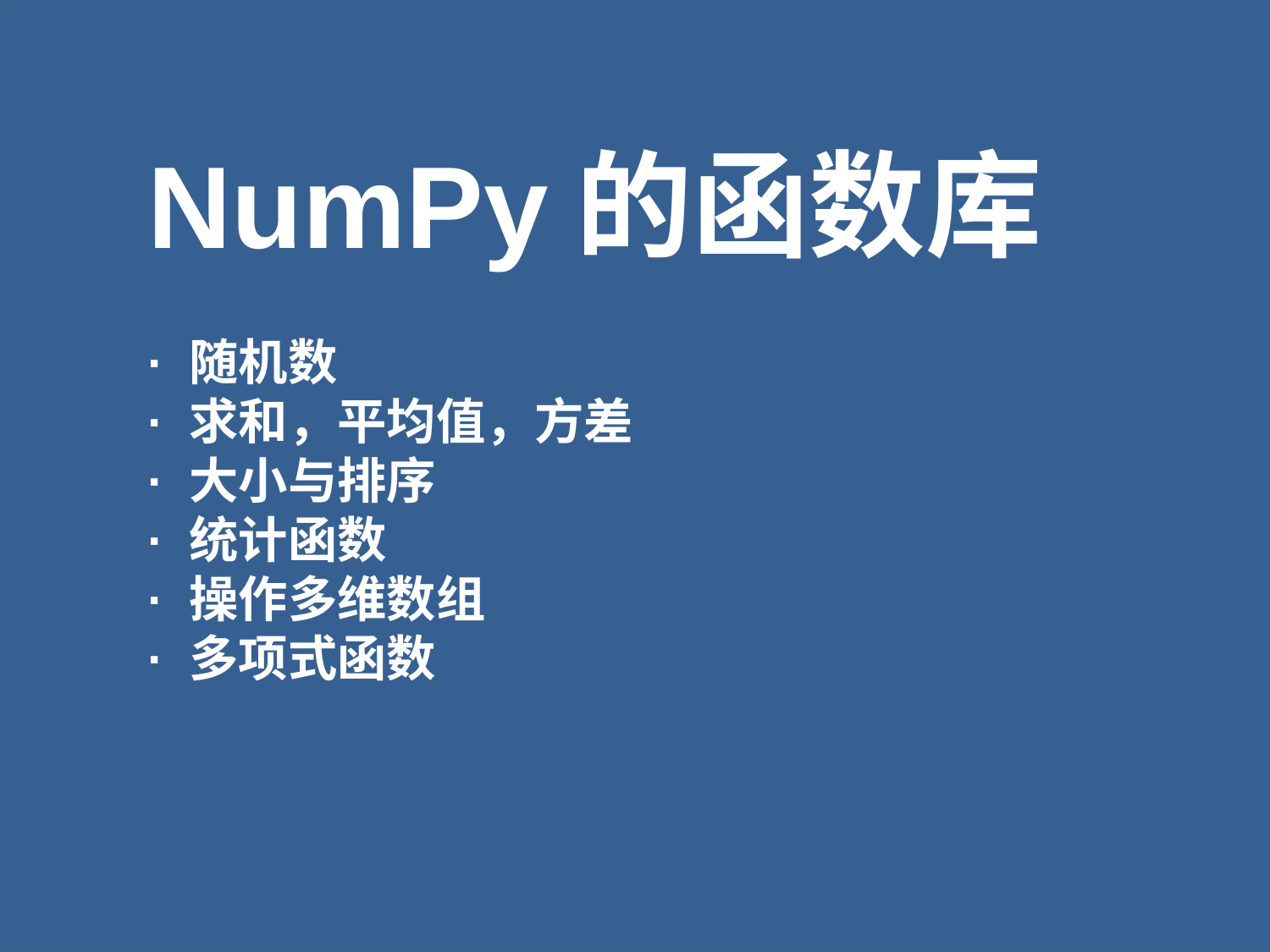

NumPy的函数库

· 随机数
· 求和，平均值，方差
· 大小与排序
· 统计函数
· 操作多维数组
· 多项式函数